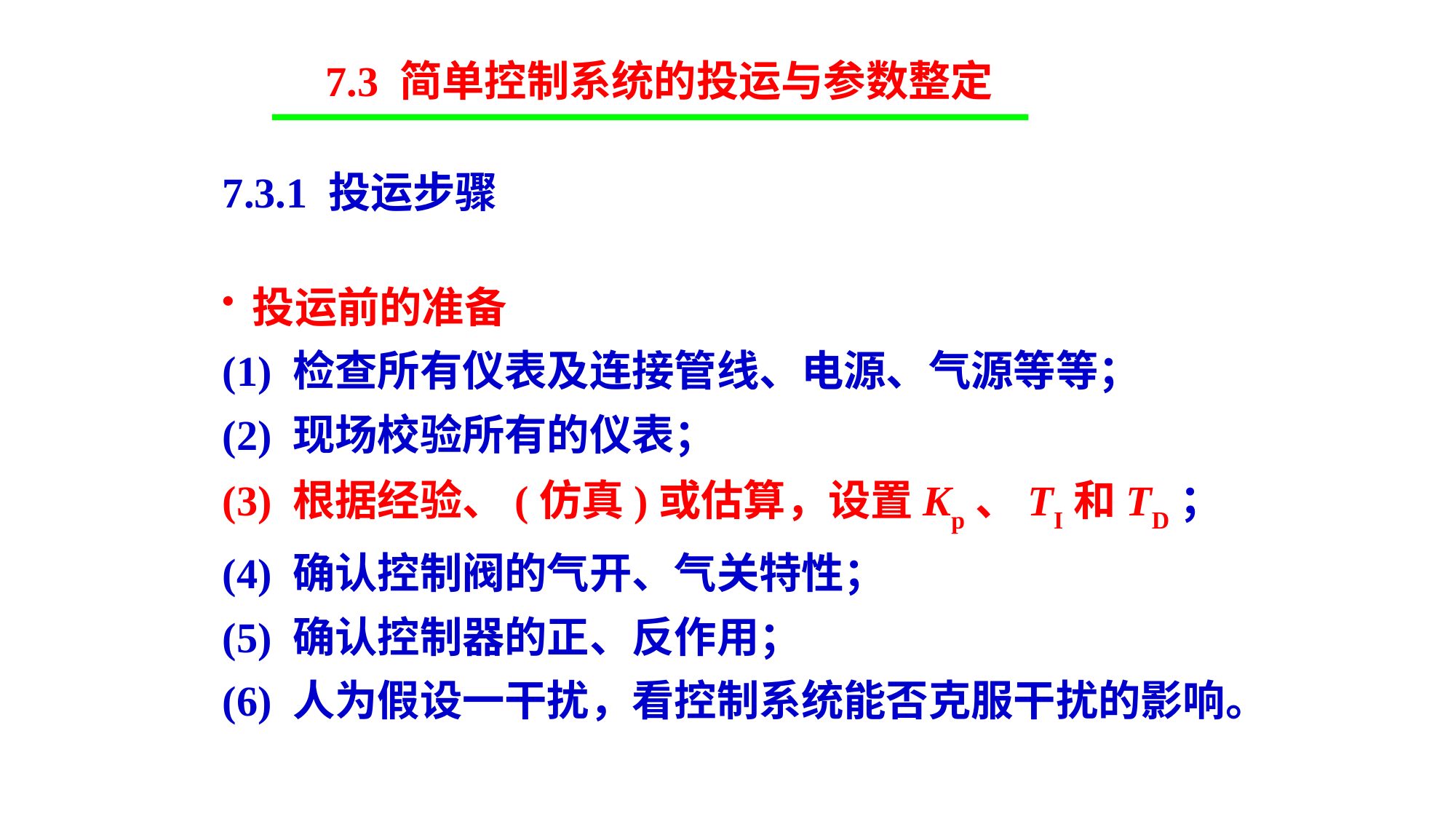

7.3 简单控制系统的投运与参数整定

7.3.1 投运步骤

 投运前的准备
(1) 检查所有仪表及连接管线、电源、气源等等；
(2) 现场校验所有的仪表；
(3) 根据经验、(仿真)或估算，设置Kp、TI和TD；
(4) 确认控制阀的气开、气关特性；
(5) 确认控制器的正、反作用；
(6) 人为假设一干扰，看控制系统能否克服干扰的影响。